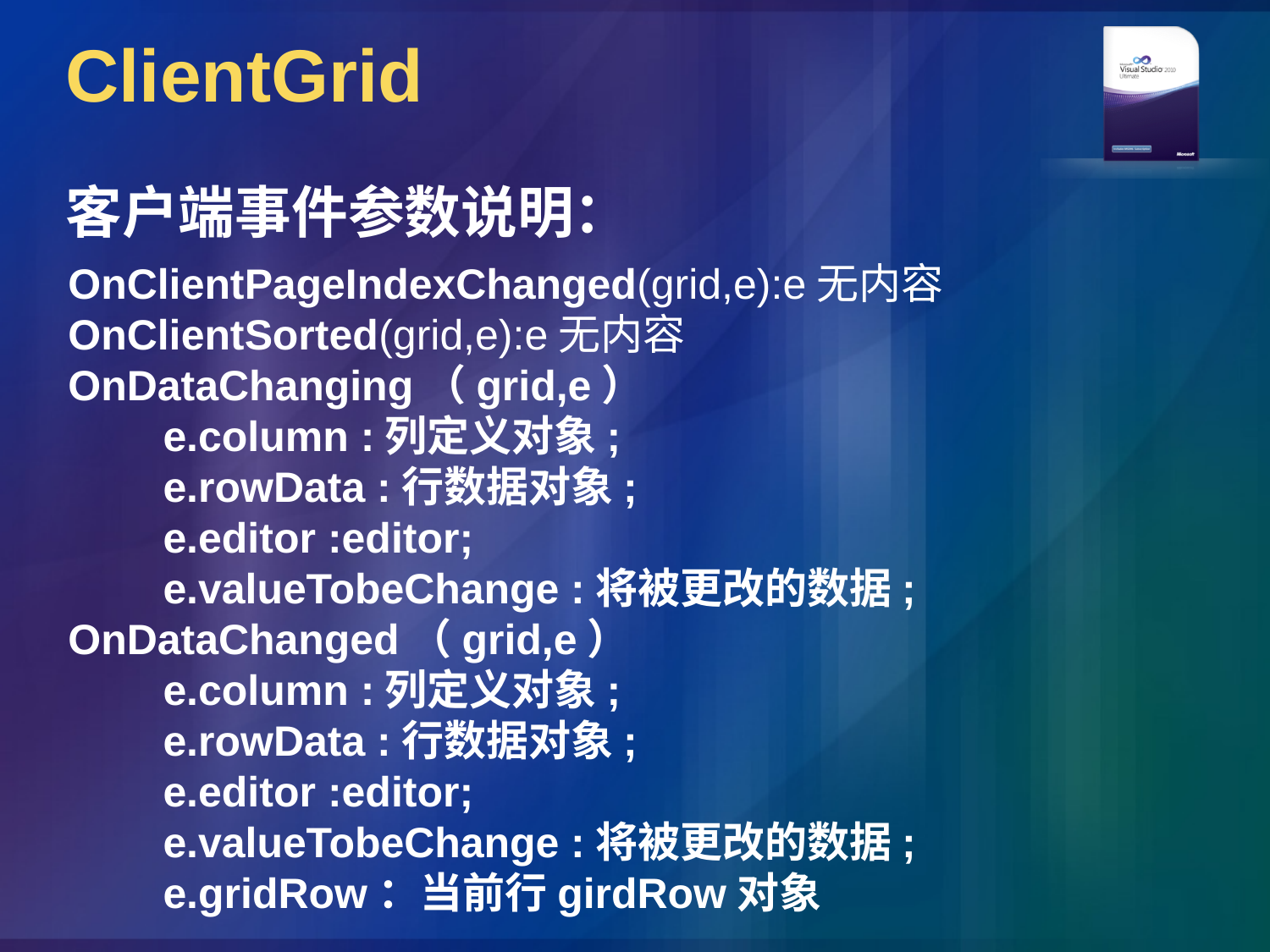

# ClientGrid
客户端事件参数说明：
OnClientPageIndexChanged(grid,e):e无内容
OnClientSorted(grid,e):e无内容
OnDataChanging（grid,e）
        e.column :列定义对象;
        e.rowData :行数据对象;
        e.editor :editor;
        e.valueTobeChange :将被更改的数据;
OnDataChanged（grid,e）
        e.column :列定义对象;
        e.rowData :行数据对象;
        e.editor :editor;
        e.valueTobeChange :将被更改的数据;
        e.gridRow：当前行girdRow对象